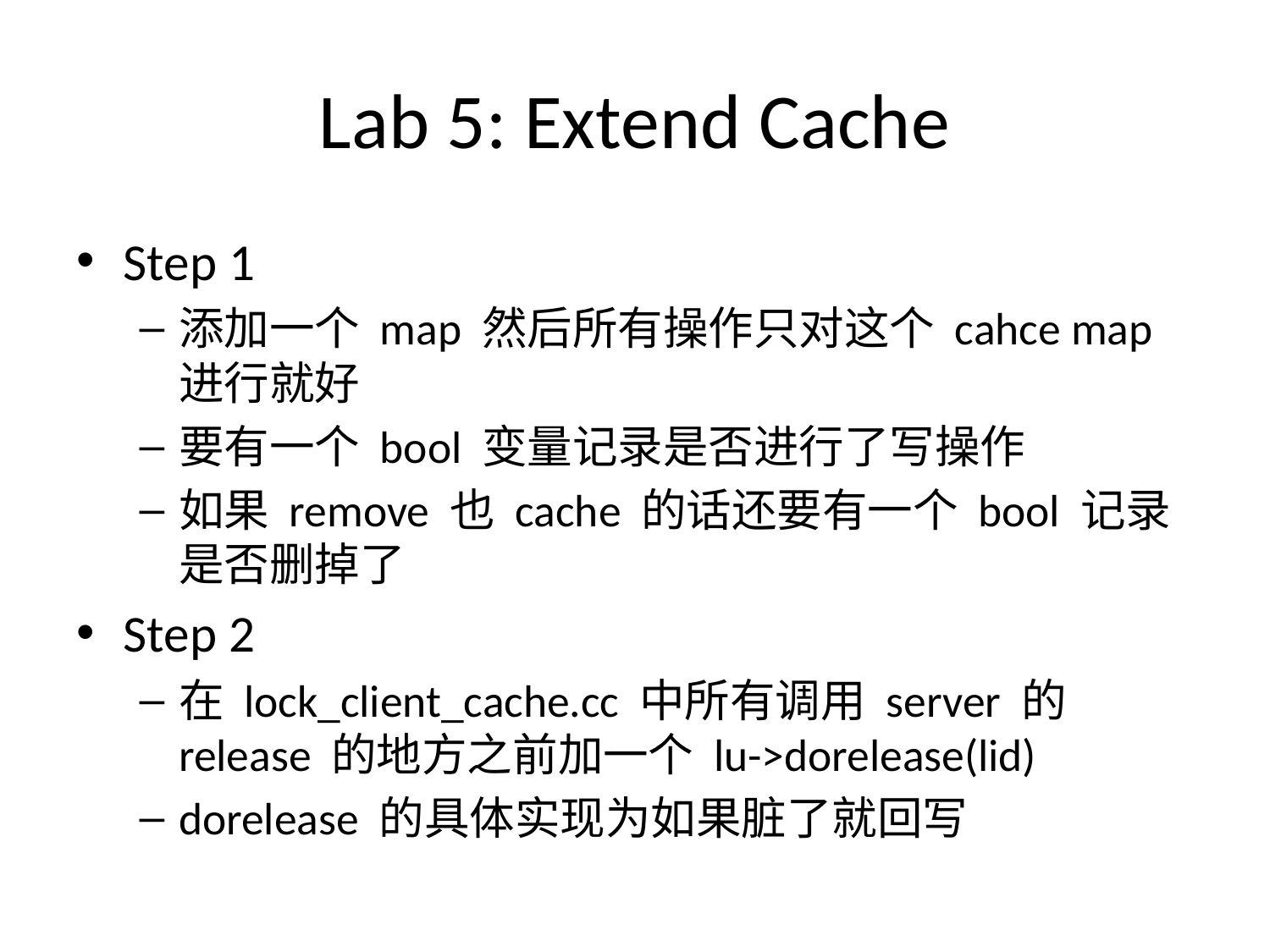

# Lab 5: Extend Cache
Step 1
添加一个 map 然后所有操作只对这个 cahce map 进行就好
要有一个 bool 变量记录是否进行了写操作
如果 remove 也 cache 的话还要有一个 bool 记录是否删掉了
Step 2
在 lock_client_cache.cc 中所有调用 server 的 release 的地方之前加一个 lu->dorelease(lid)
dorelease 的具体实现为如果脏了就回写